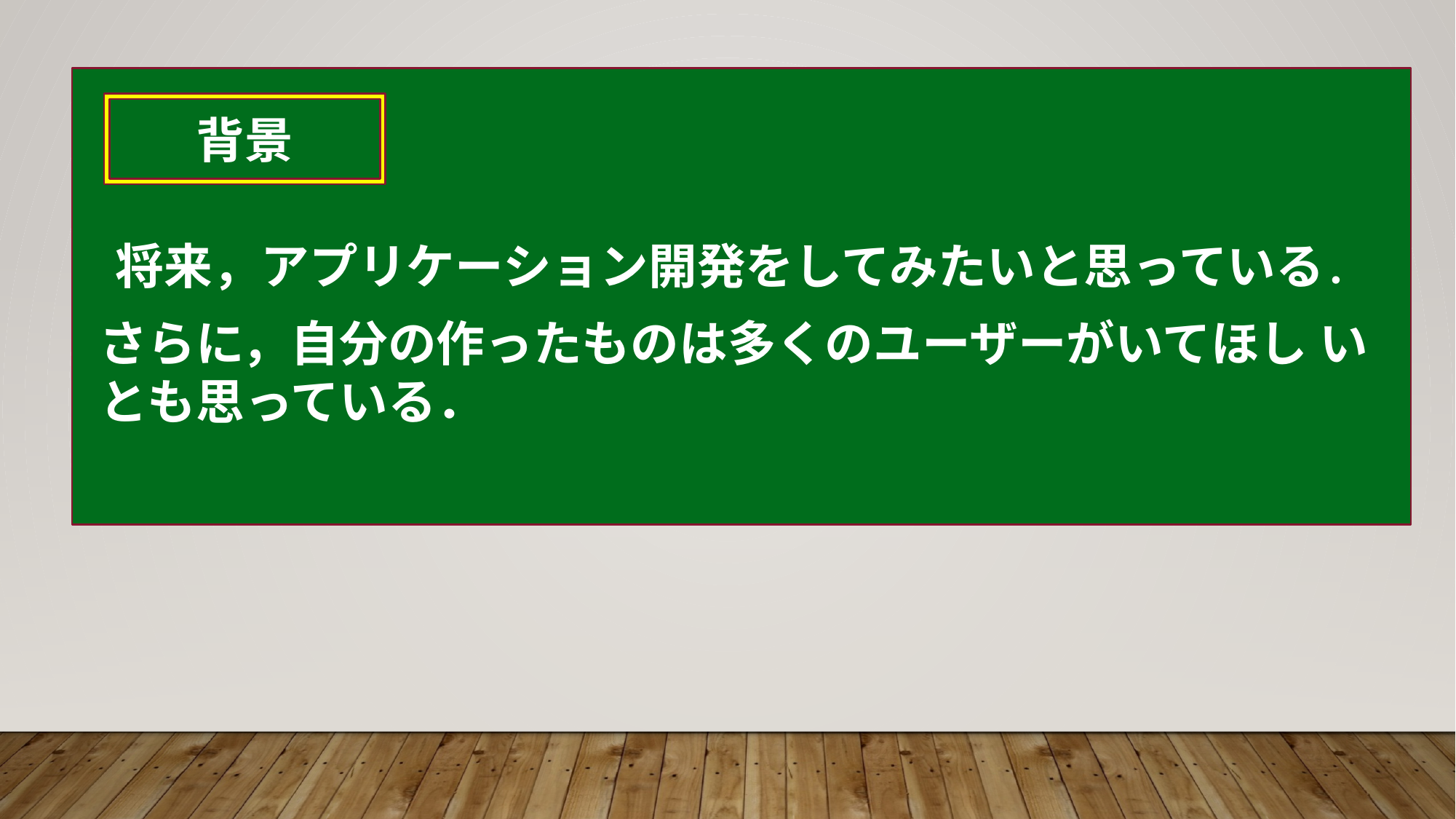

背景
将来，アプリケーション開発をしてみたいと思っている．
さらに，自分の作ったものは多くのユーザーがいてほし いとも思っている．